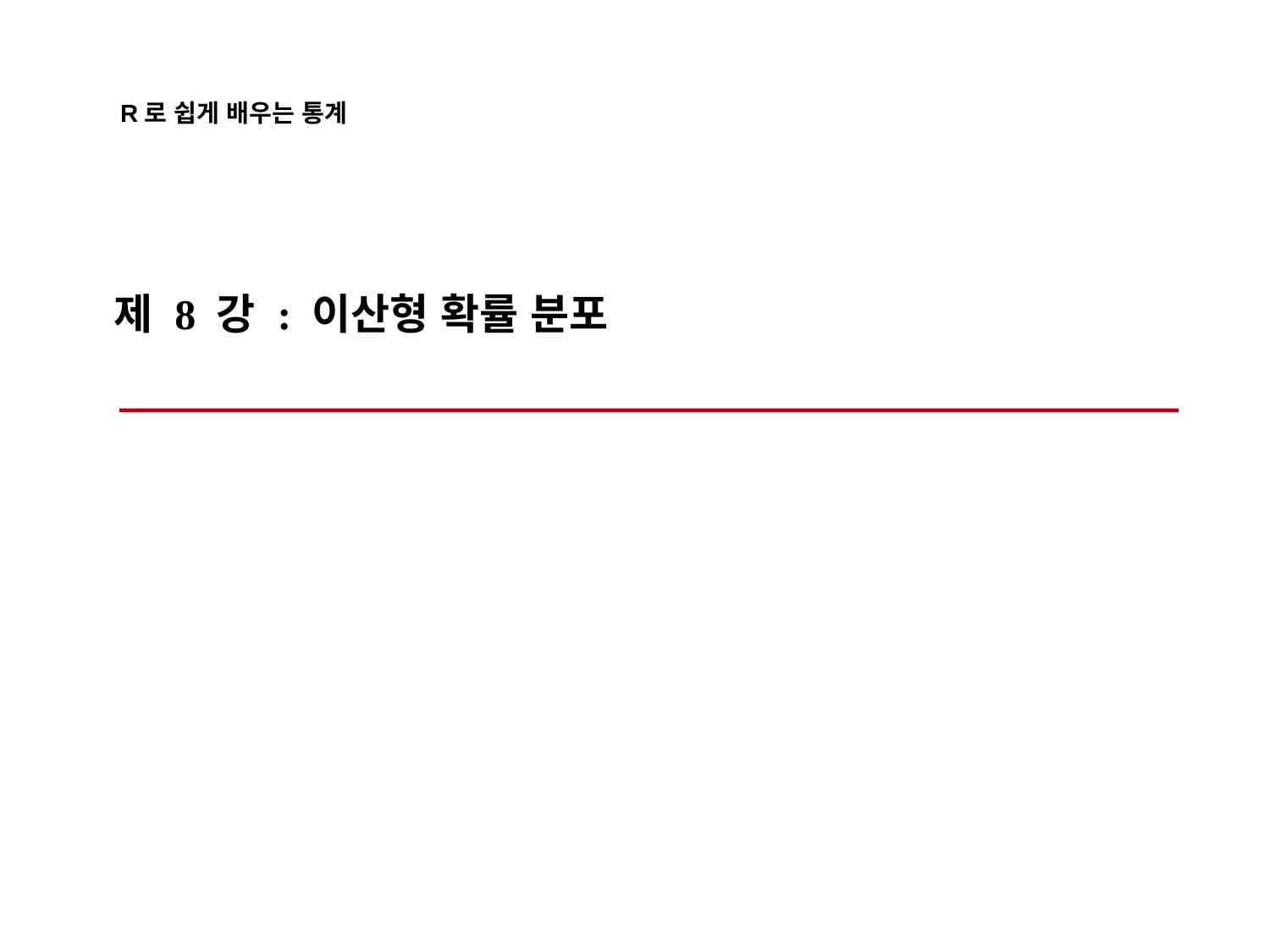

# 제 8 강 : 이산형 확률 분포